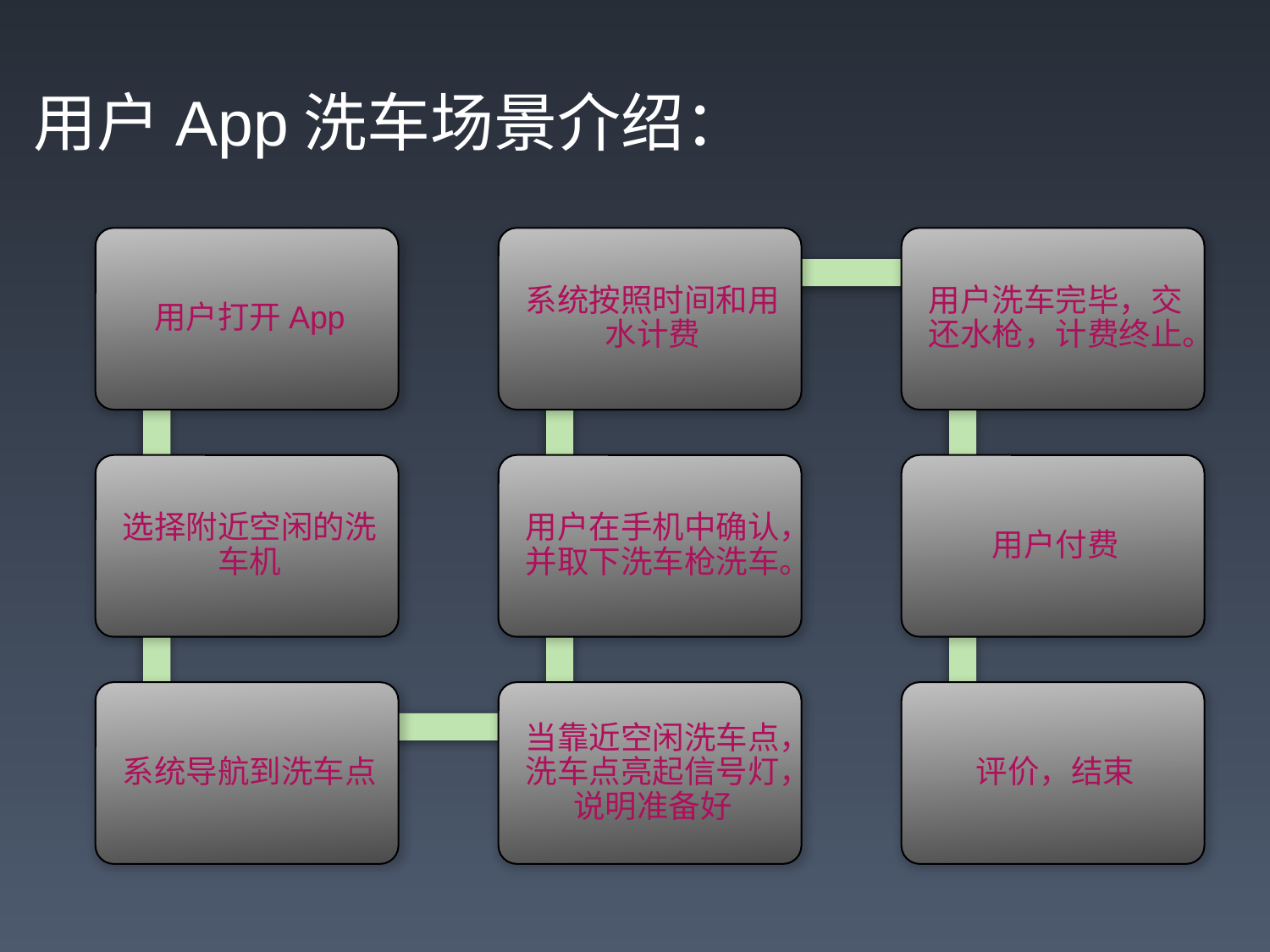

用户App洗车场景介绍：
用户打开App
选择附近空闲的洗车机
系统导航到洗车点
当靠近空闲洗车点，洗车点亮起信号灯，说明准备好
用户在手机中确认，并取下洗车枪洗车。
系统按照时间和用水计费
用户洗车完毕，交还水枪，计费终止。
用户付费
评价，结束